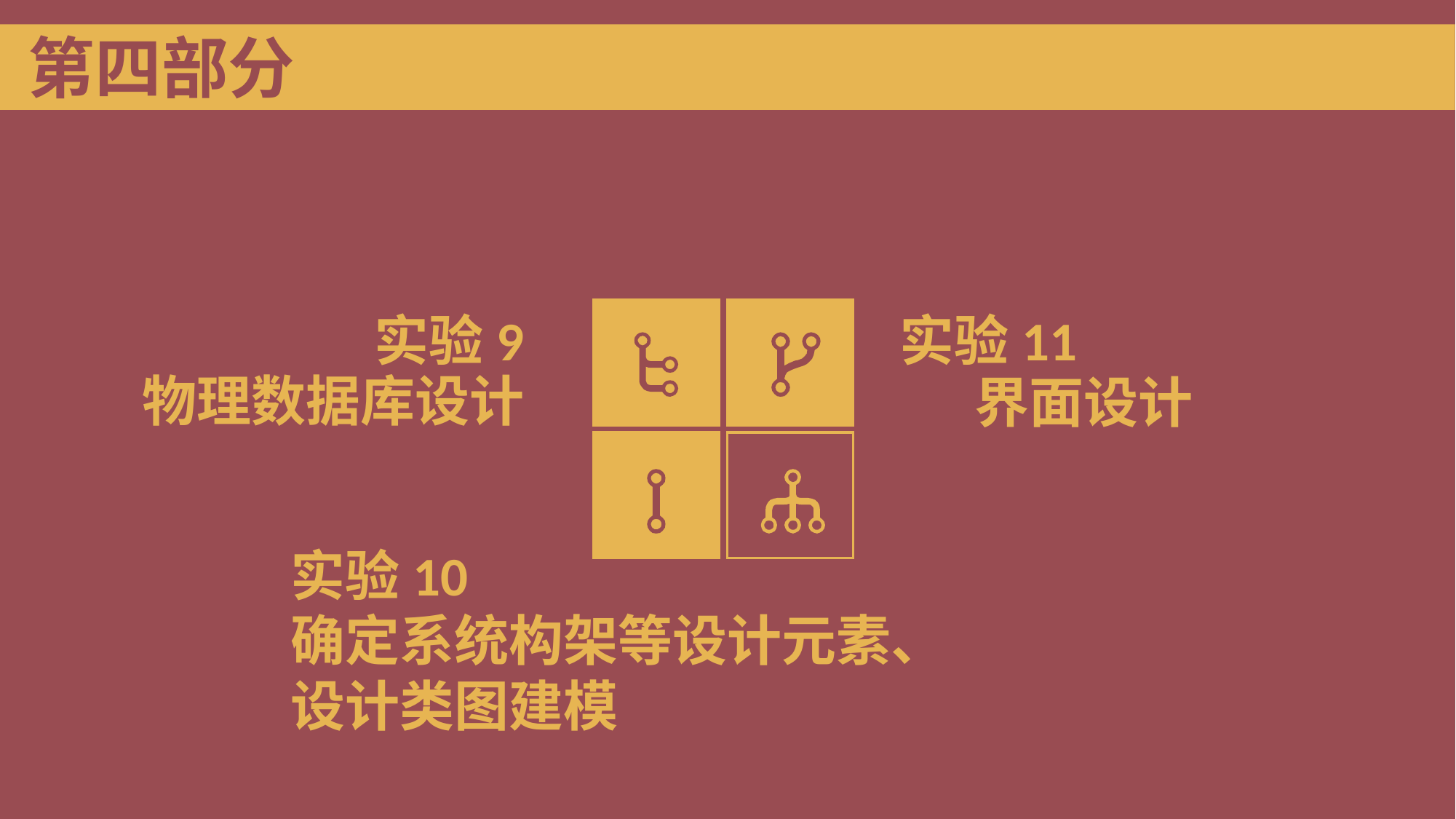

第四部分

实验11
     界面设计
实验9
物理数据库设计

实验10

确定系统构架等设计元素、设计类图建模